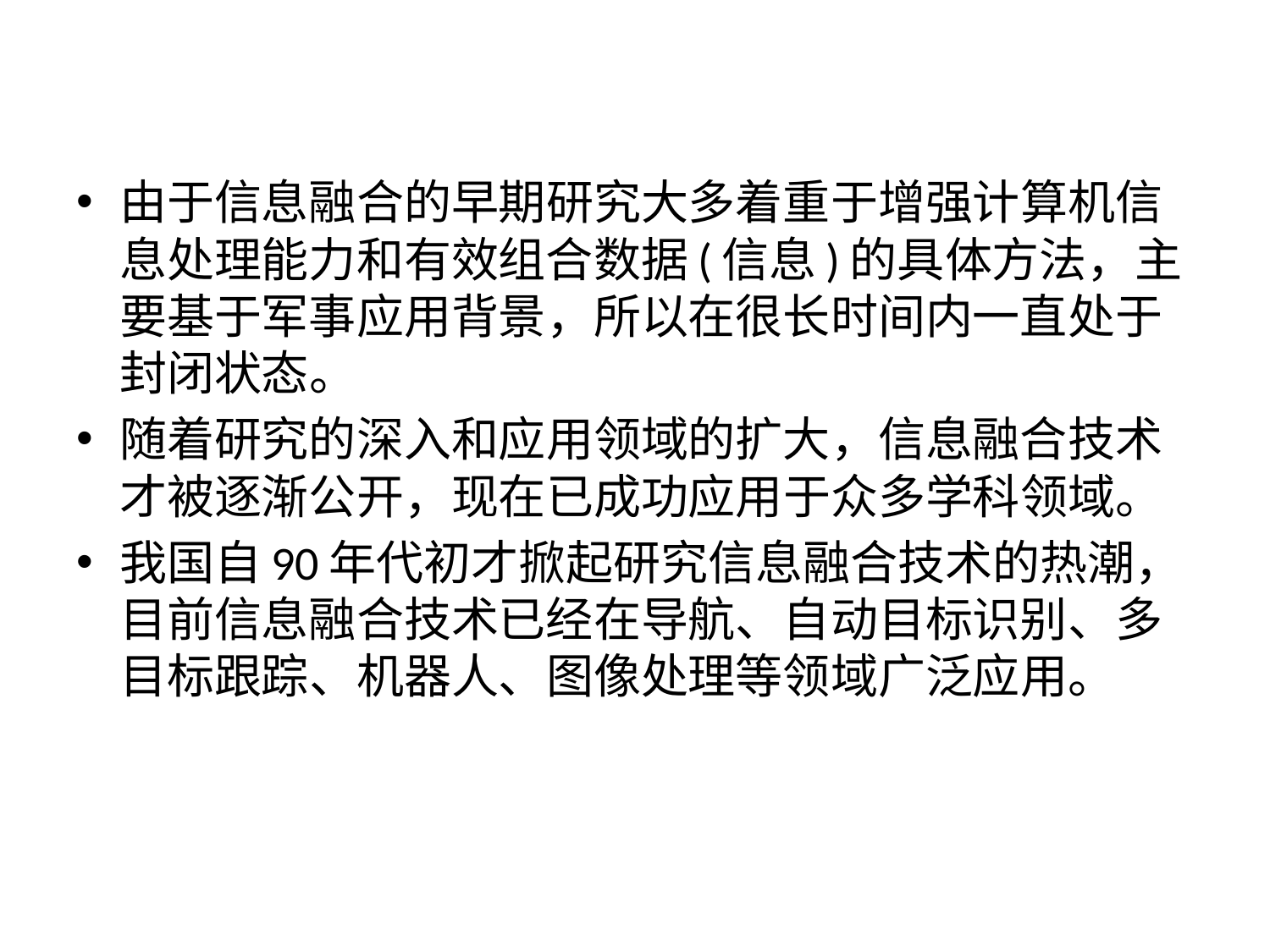

由于信息融合的早期研究大多着重于增强计算机信息处理能力和有效组合数据(信息)的具体方法，主要基于军事应用背景，所以在很长时间内一直处于封闭状态。
随着研究的深入和应用领域的扩大，信息融合技术才被逐渐公开，现在已成功应用于众多学科领域。
我国自90年代初才掀起研究信息融合技术的热潮，目前信息融合技术已经在导航、自动目标识别、多目标跟踪、机器人、图像处理等领域广泛应用。